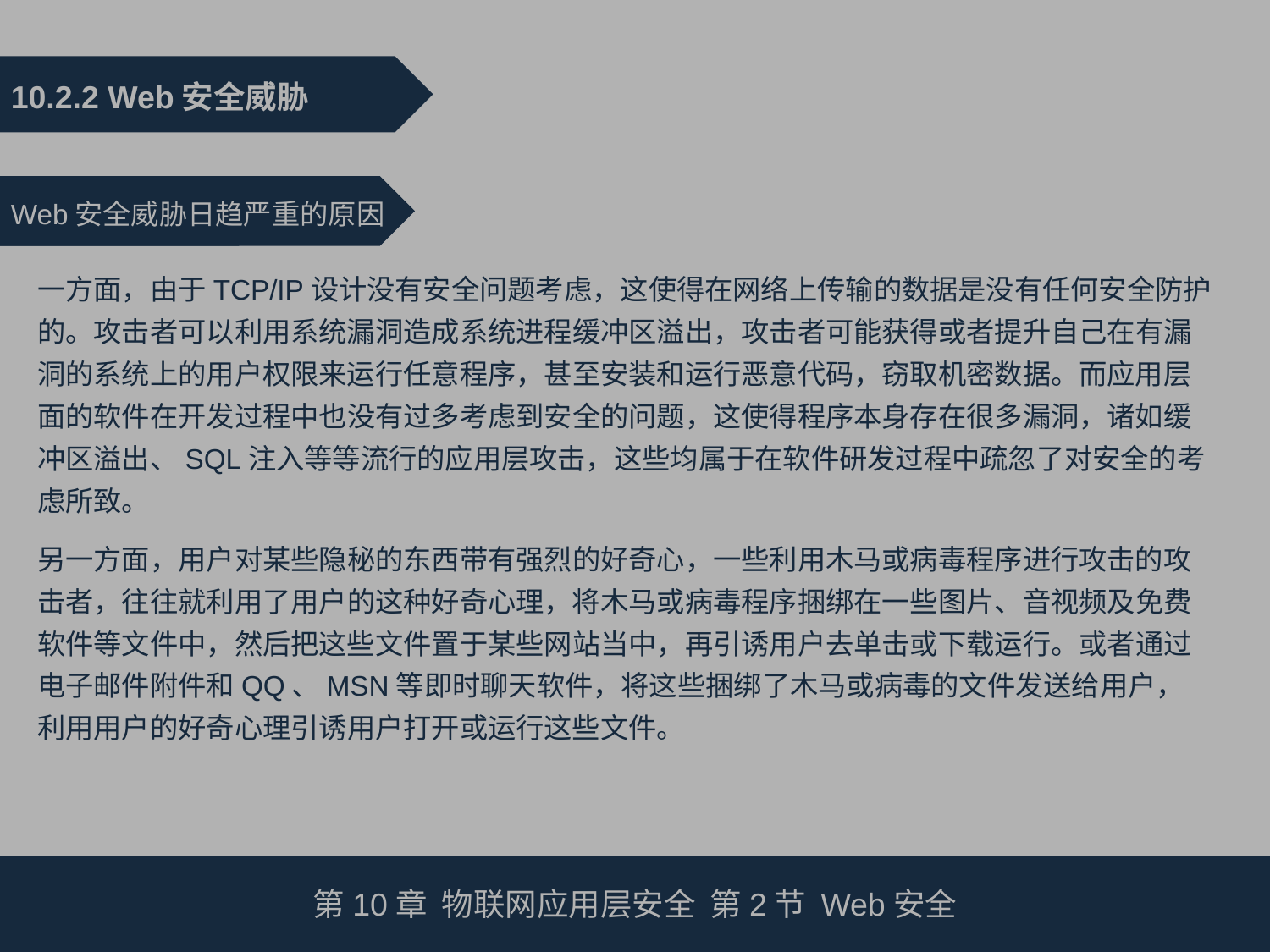

10.2.2 Web安全威胁

Web安全威胁日趋严重的原因
一方面，由于TCP/IP设计没有安全问题考虑，这使得在网络上传输的数据是没有任何安全防护的。攻击者可以利用系统漏洞造成系统进程缓冲区溢出，攻击者可能获得或者提升自己在有漏洞的系统上的用户权限来运行任意程序，甚至安装和运行恶意代码，窃取机密数据。而应用层面的软件在开发过程中也没有过多考虑到安全的问题，这使得程序本身存在很多漏洞，诸如缓冲区溢出、SQL注入等等流行的应用层攻击，这些均属于在软件研发过程中疏忽了对安全的考虑所致。
另一方面，用户对某些隐秘的东西带有强烈的好奇心，一些利用木马或病毒程序进行攻击的攻击者，往往就利用了用户的这种好奇心理，将木马或病毒程序捆绑在一些图片、音视频及免费软件等文件中，然后把这些文件置于某些网站当中，再引诱用户去单击或下载运行。或者通过电子邮件附件和QQ、MSN等即时聊天软件，将这些捆绑了木马或病毒的文件发送给用户，利用用户的好奇心理引诱用户打开或运行这些文件。